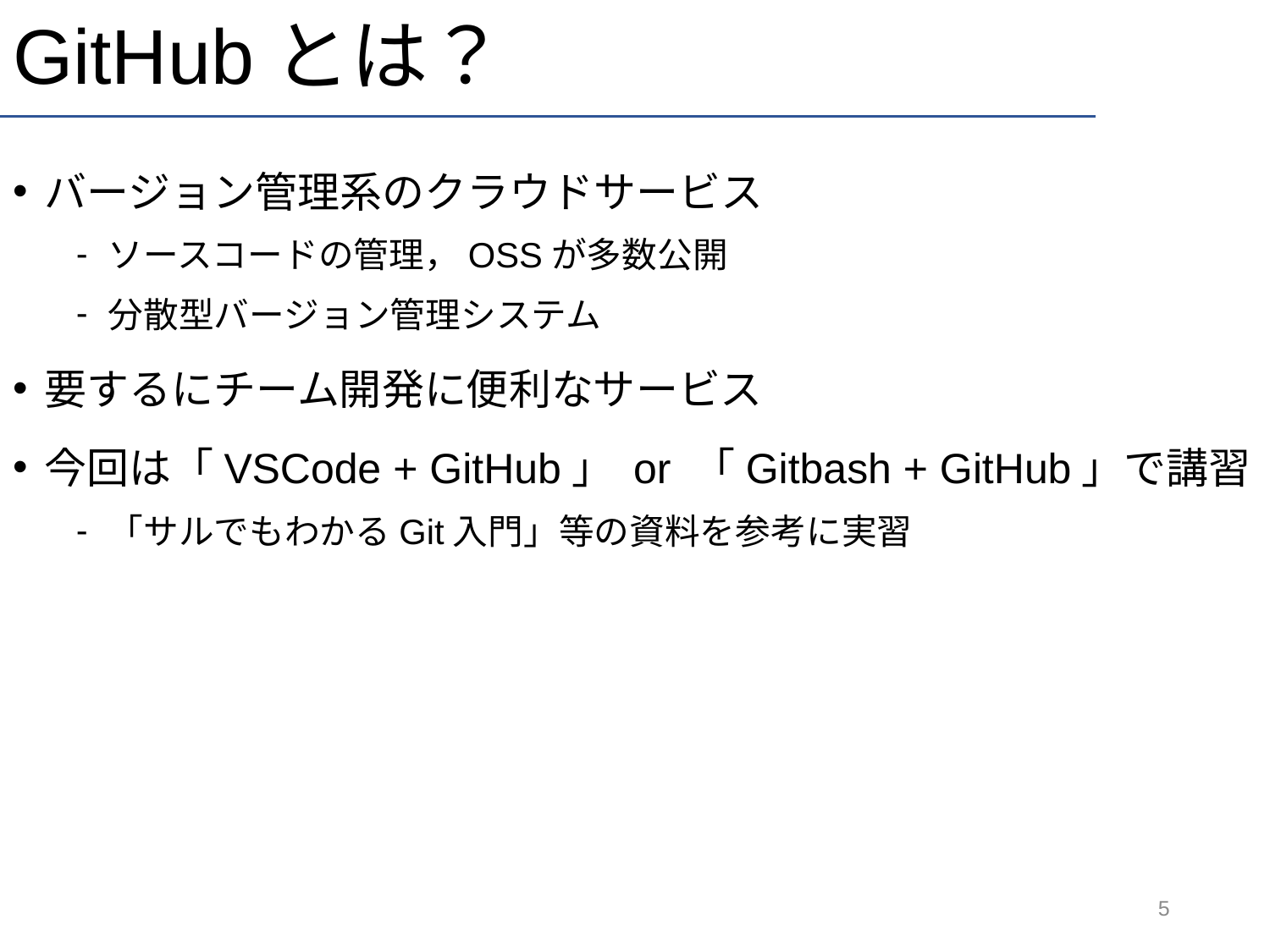

# GitHubとは？
バージョン管理系のクラウドサービス
ソースコードの管理，OSSが多数公開
分散型バージョン管理システム
要するにチーム開発に便利なサービス
今回は「VSCode + GitHub」 or 「Gitbash + GitHub」で講習
「サルでもわかるGit入門」等の資料を参考に実習
5